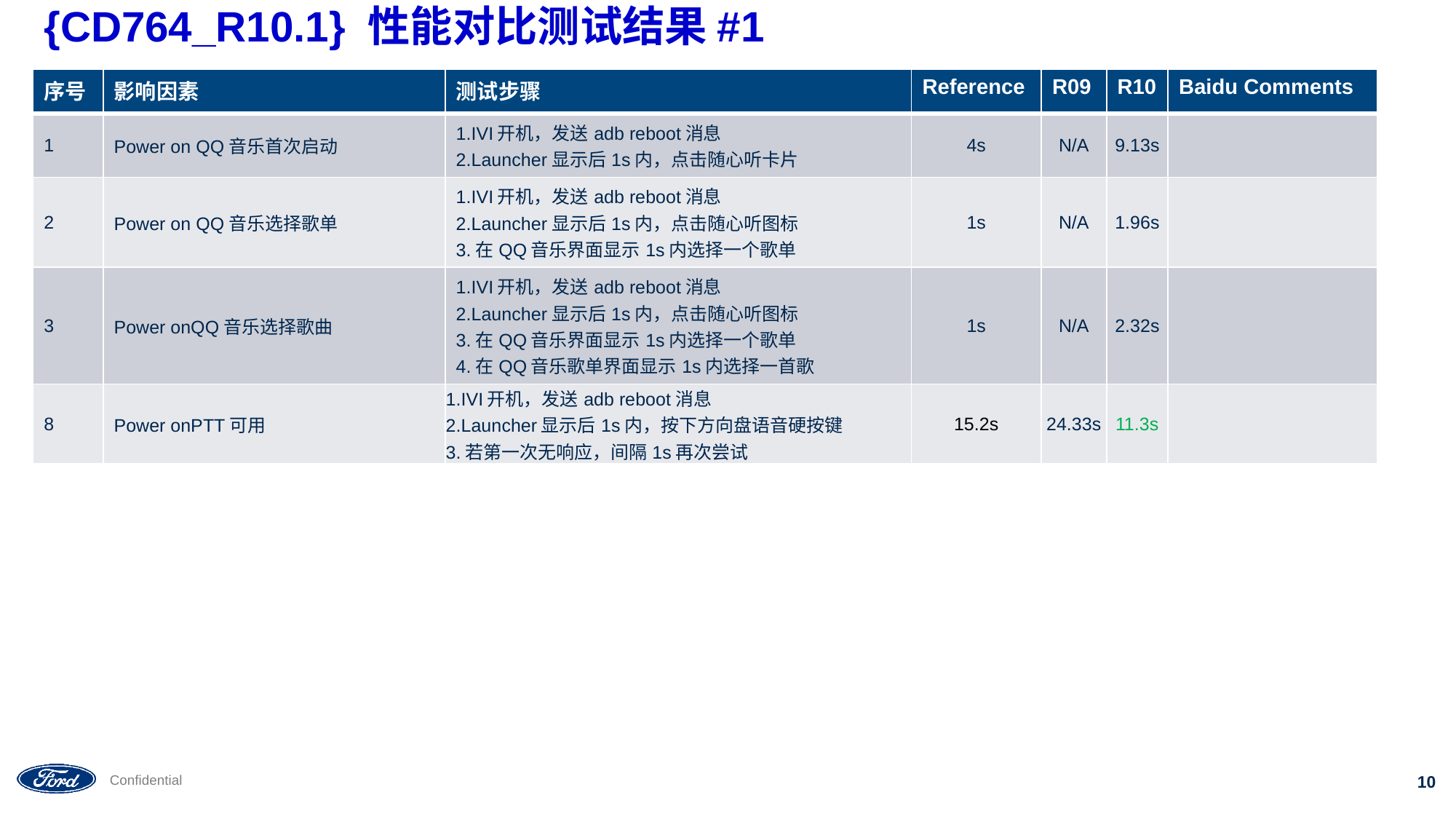

# {CD764_R10.1} 性能对比测试结果#1
| 序号 | 影响因素 | 测试步骤 | Reference | R09 | R10 | Baidu Comments |
| --- | --- | --- | --- | --- | --- | --- |
| 1 | Power on QQ音乐首次启动 | 1.IVI开机，发送adb reboot消息 2.Launcher显示后1s内，点击随心听卡片 | 4s | N/A | 9.13s |  |
| 2 | Power on QQ音乐选择歌单 | 1.IVI开机，发送adb reboot消息 2.Launcher显示后1s内，点击随心听图标 3.在QQ音乐界面显示1s内选择一个歌单 | 1s | N/A | 1.96s |  |
| 3 | Power onQQ音乐选择歌曲 | 1.IVI开机，发送adb reboot消息 2.Launcher显示后1s内，点击随心听图标 3.在QQ音乐界面显示1s内选择一个歌单 4.在QQ音乐歌单界面显示1s内选择一首歌 | 1s | N/A | 2.32s |  |
| 8 | Power onPTT可用 | 1.IVI开机，发送adb reboot消息 2.Launcher显示后1s内，按下方向盘语音硬按键 3.若第一次无响应，间隔1s再次尝试 | 15.2s | 24.33s | 11.3s |  |